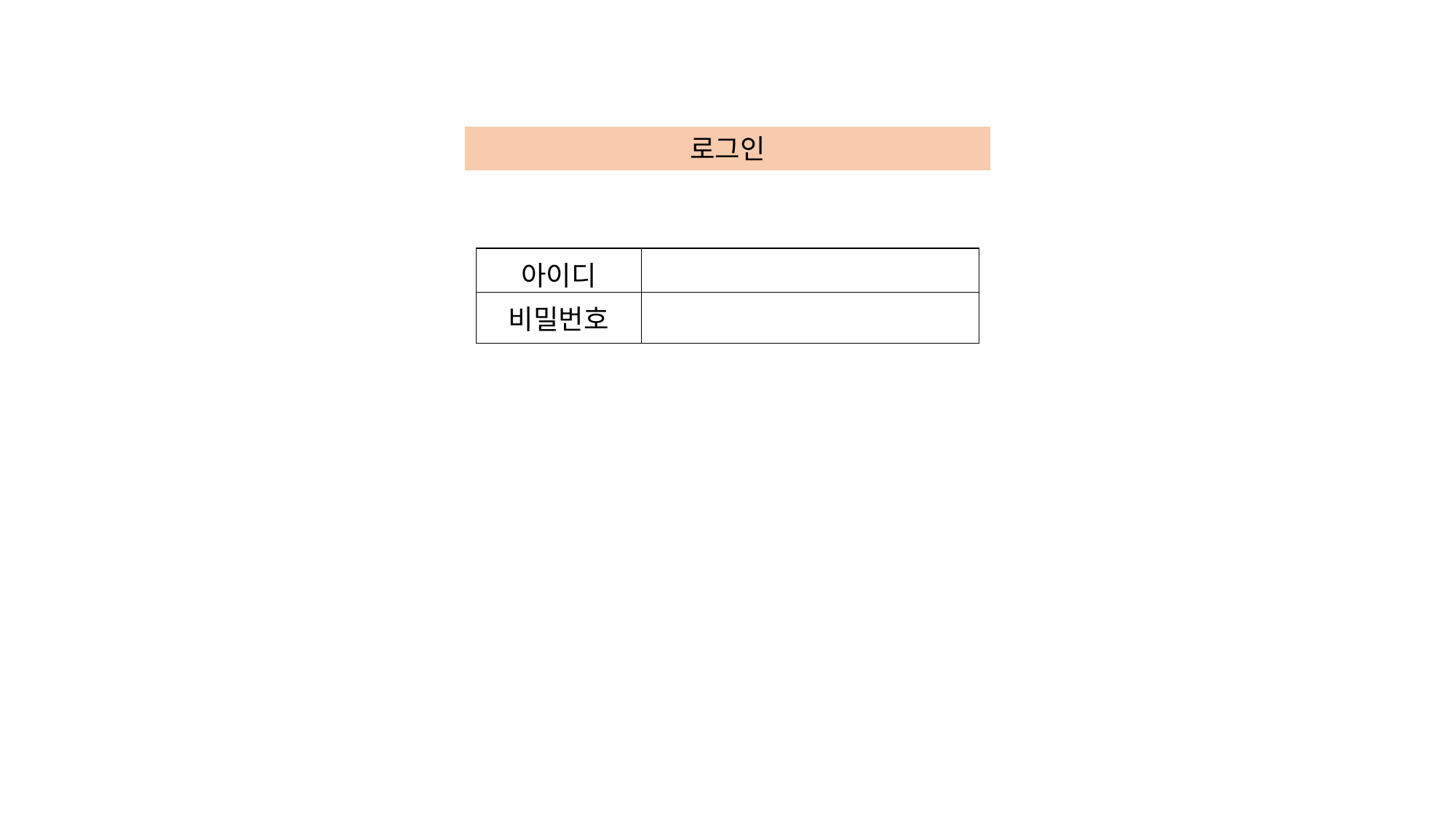

로그인
| 아이디 |  |
| --- | --- |
| 비밀번호 |  |